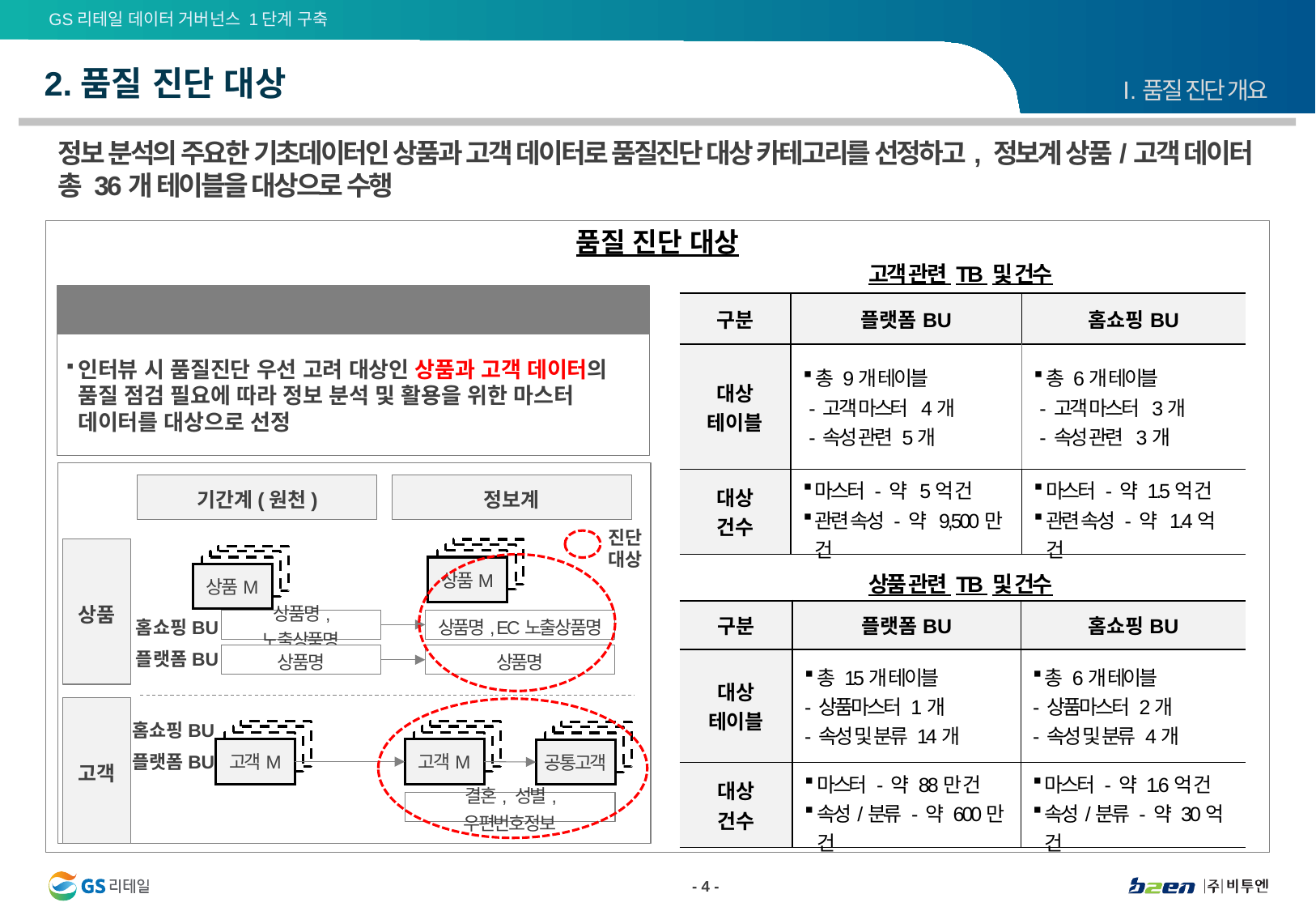

# 2.품질 진단 대상
Ⅰ.품질 진단 개요
정보 분석의 주요한 기초데이터인 상품과 고객 데이터로 품질진단 대상 카테고리를 선정하고, 정보계 상품/고객 데이터 총 36개 테이블을 대상으로 수행
품질 진단 대상
고객 관련 TB 및 건수
고객 및 상품 데이터 품질 진단 선정
| 구분 | 플랫폼BU | 홈쇼핑BU |
| --- | --- | --- |
| 대상 테이블 | 총 9개 테이블 - 고객 마스터 4개 - 속성 관련 5개 | 총 6개 테이블 - 고객 마스터 3개 - 속성 관련 3개 |
| 대상 건수 | 마스터 - 약 5억 건 관련 속성 - 약 9,500만 건 | 마스터 - 약 1.5억 건 관련 속성 - 약 1.4억 건 |
인터뷰 시 품질진단 우선 고려 대상인 상품과 고객 데이터의 품질 점검 필요에 따라 정보 분석 및 활용을 위한 마스터 데이터를 대상으로 선정

기간계(원천)
정보계
진단대상

상품

상품M

상품M

상품 관련 TB 및 건수
| 구분 | 플랫폼BU | 홈쇼핑BU |
| --- | --- | --- |
| 대상 테이블 | 총 15개 테이블 - 상품마스터 1개 - 속성 및 분류 14개 | 총 6개 테이블 - 상품마스터 2개 - 속성 및 분류 4개 |
| 대상 건수 | 마스터 - 약 88만 건 속성/분류 - 약 600만 건 | 마스터 - 약 1.6억 건 속성/분류 - 약 30억 건 |
상품명, 노출상품명
상품명, EC노출상품명
홈쇼핑BU
플랫폼BU
상품명
상품명
고객

홈쇼핑BU

고객M

고객M

공통고객
플랫폼BU
결혼, 성별, 우편번호정보